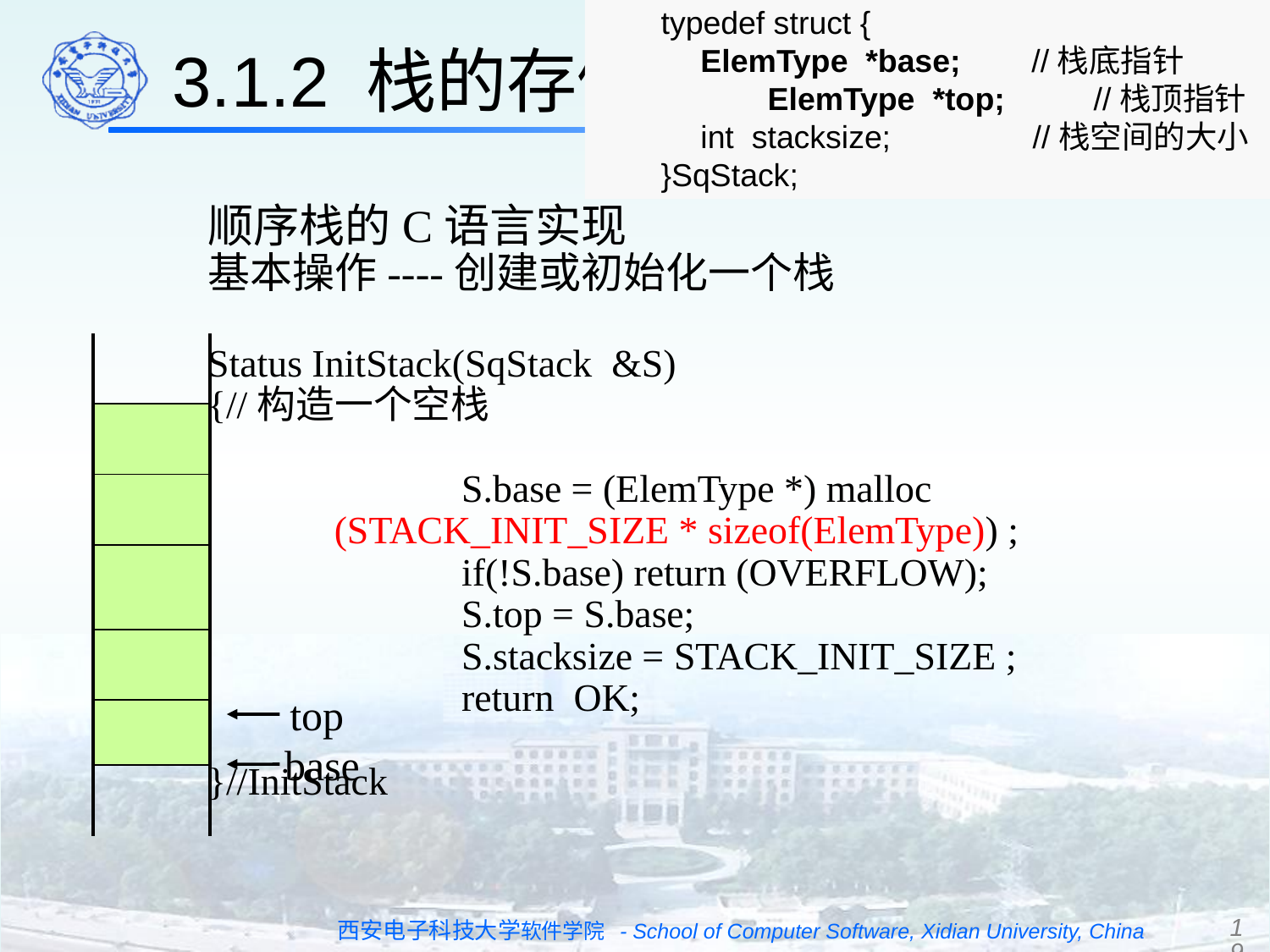

3.1.2 栈的存储结构和实现
typedef struct {
	ElemType  *base;        //栈底指针
            ElemType  *top;          //栈顶指针
	int  stacksize;                //栈空间的大小
}SqStack;
顺序栈的C语言实现
基本操作----创建或初始化一个栈

Status InitStack(SqStack  &S)
{//构造一个空栈

		S.base = (ElemType *) malloc
             (STACK_INIT_SIZE * sizeof(ElemType)) ;
		if(!S.base) return (OVERFLOW);
		S.top = S.base;
		S.stacksize = STACK_INIT_SIZE ;
		return  OK;

}//InitStack
|  |  |
| --- | --- |
|  |  |
|  |  |
|  |  |
|  |  |
|  |  |
|  |  |
top

base

19